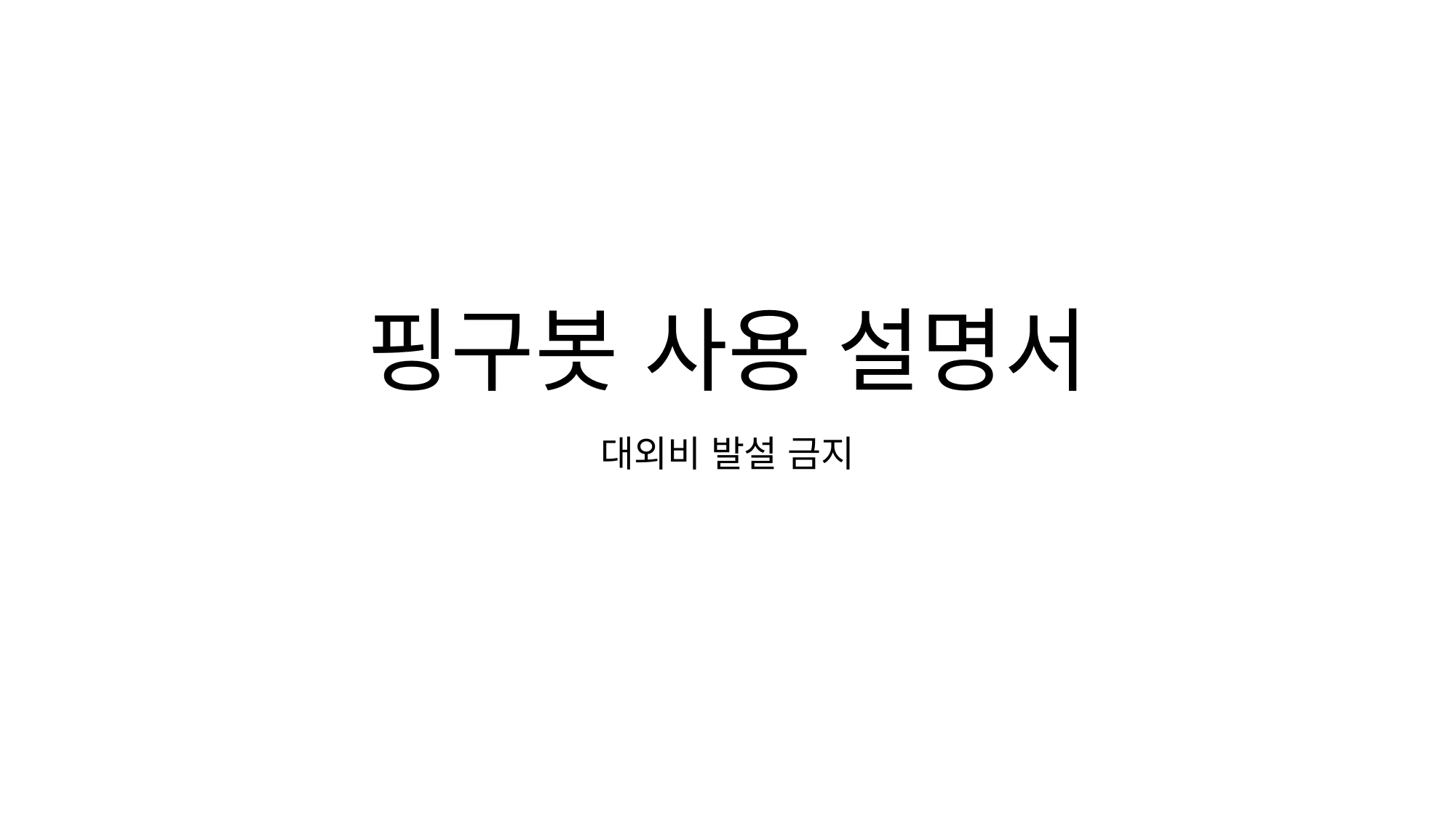

# 핑구봇 사용 설명서
대외비 발설 금지